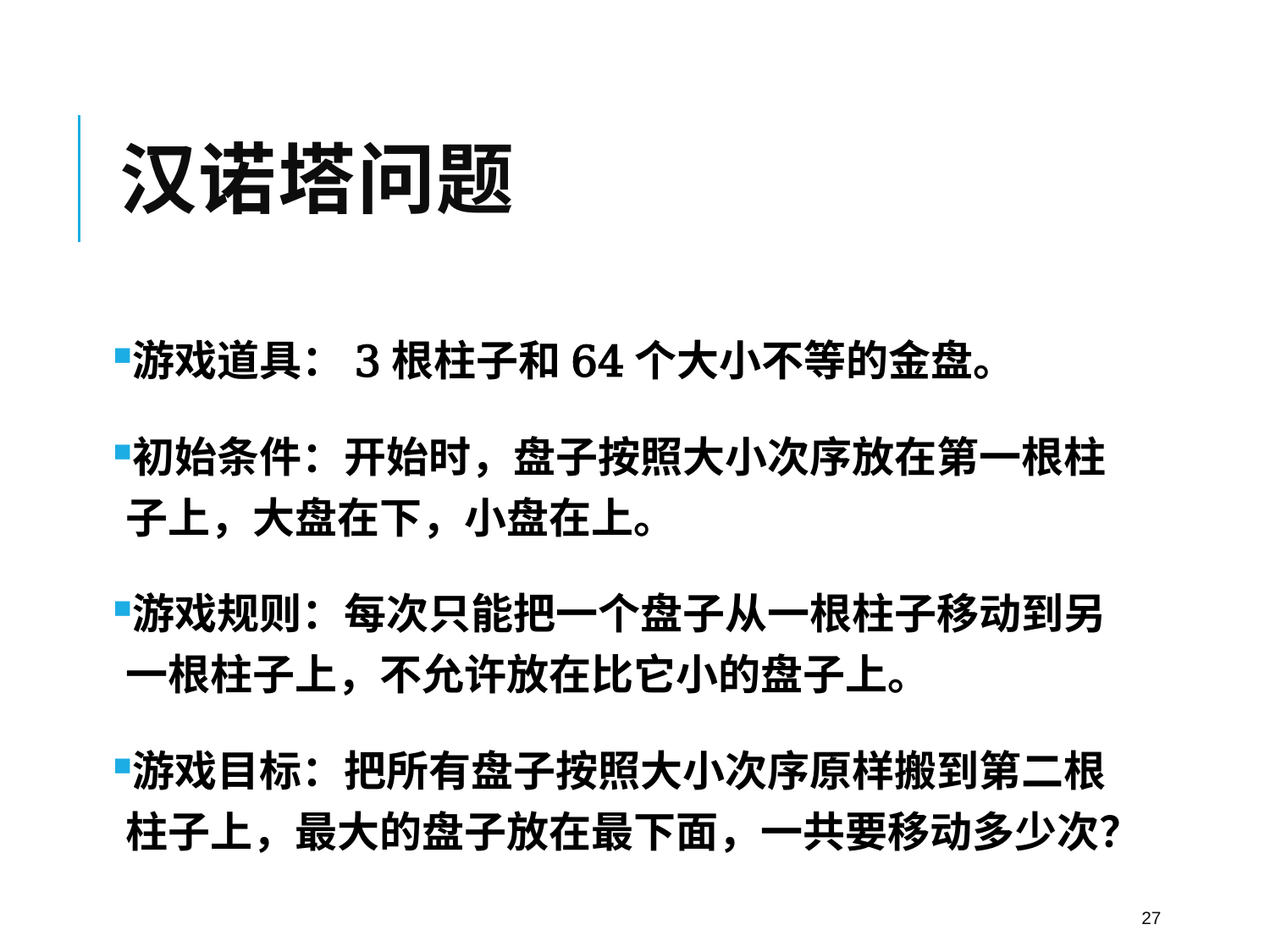

# 汉诺塔问题
游戏道具：3根柱子和64个大小不等的金盘。
初始条件：开始时，盘子按照大小次序放在第一根柱子上，大盘在下，小盘在上。
游戏规则：每次只能把一个盘子从一根柱子移动到另一根柱子上，不允许放在比它小的盘子上。
游戏目标：把所有盘子按照大小次序原样搬到第二根柱子上，最大的盘子放在最下面，一共要移动多少次？
27